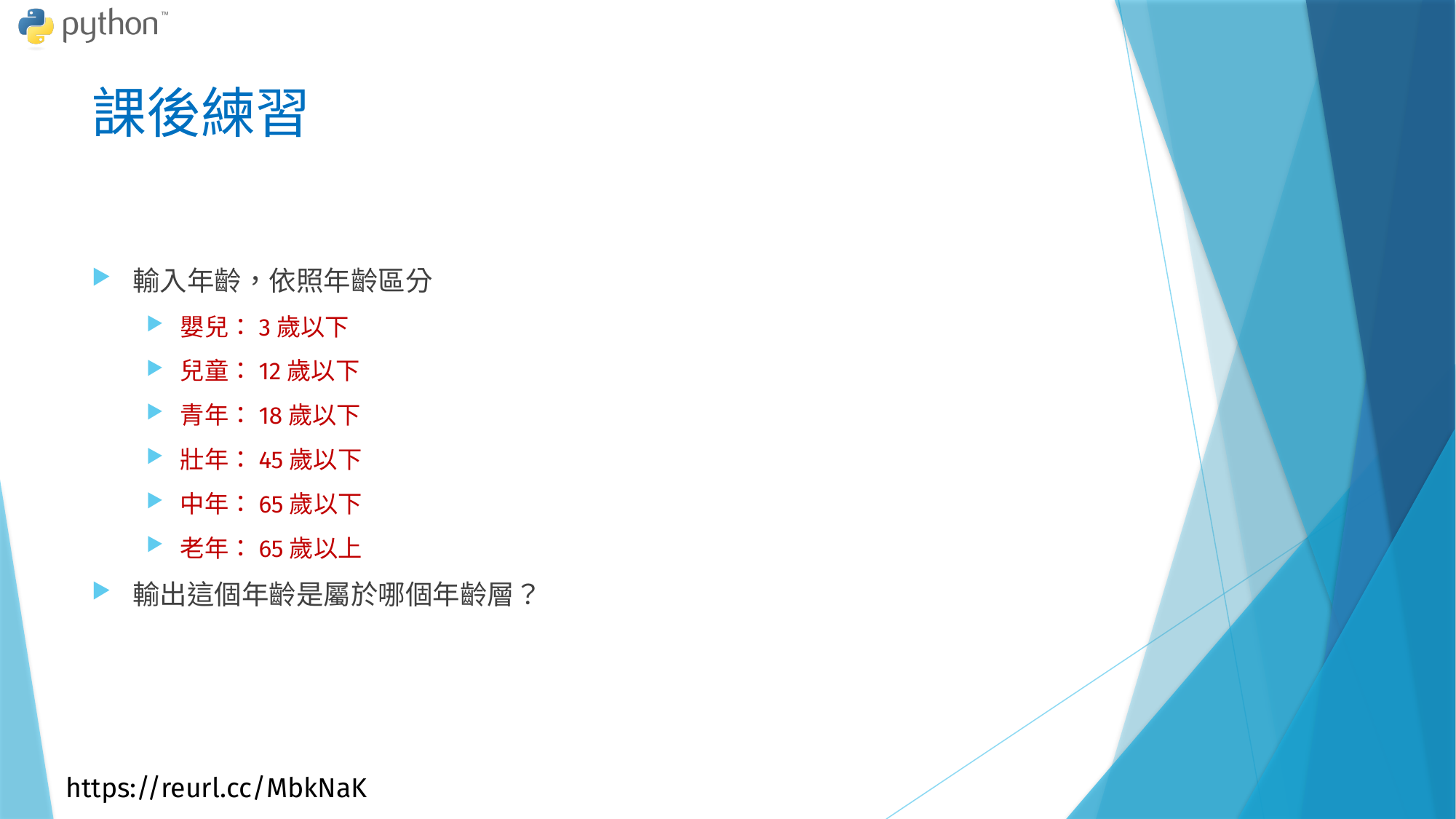

# 課後練習
輸入年齡，依照年齡區分
嬰兒：3歲以下
兒童：12歲以下
青年：18歲以下
壯年：45歲以下
中年：65歲以下
老年：65歲以上
輸出這個年齡是屬於哪個年齡層？